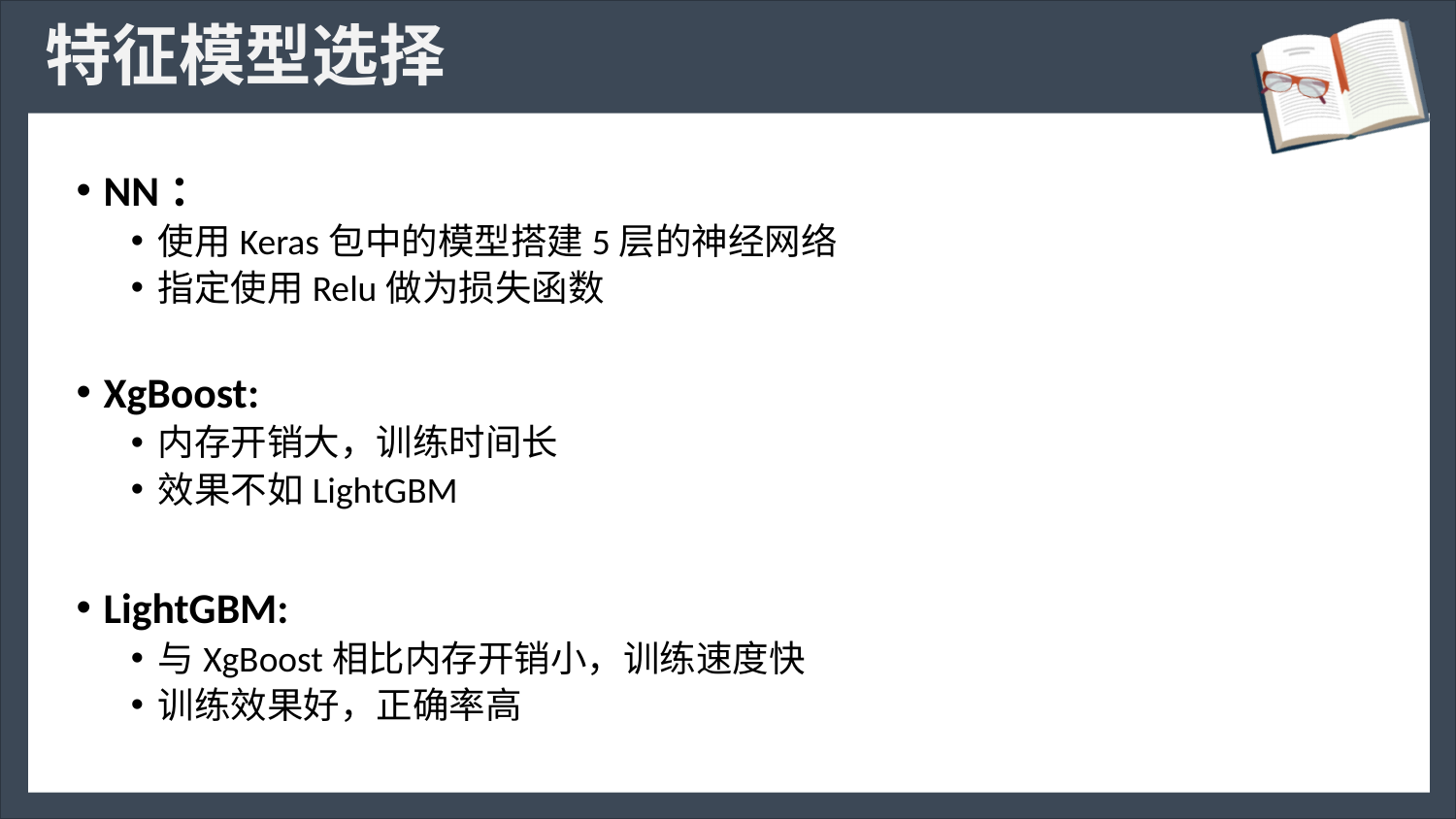

# 特征模型选择

NN：
使用Keras包中的模型搭建5层的神经网络
指定使用Relu做为损失函数

XgBoost:
内存开销大，训练时间长
效果不如LightGBM

LightGBM:
与XgBoost相比内存开销小，训练速度快
训练效果好，正确率高